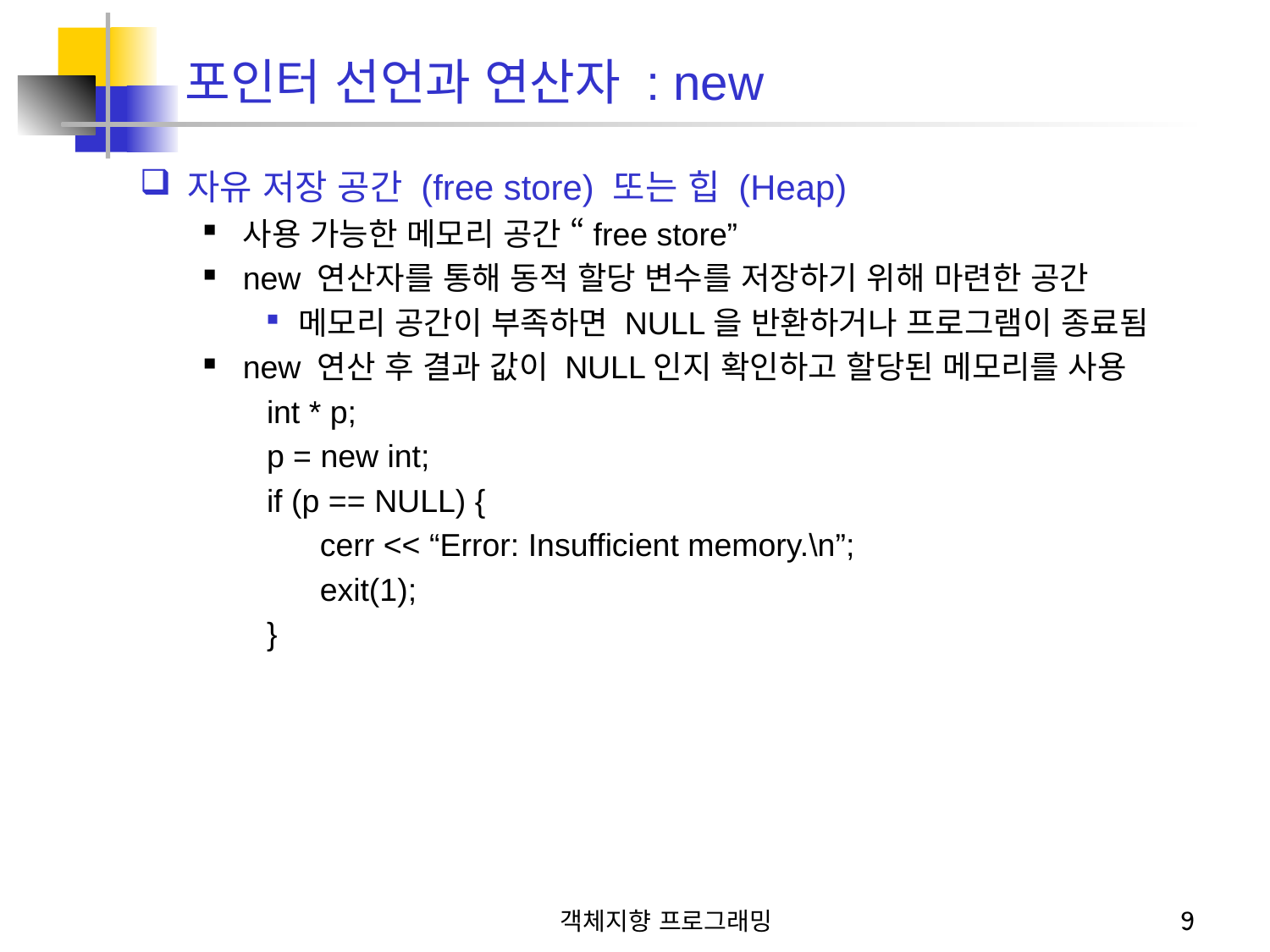

포인터 선언과 연산자 : new
자유 저장 공간 (free store) 또는 힙 (Heap)
사용 가능한 메모리 공간 “free store”
new 연산자를 통해 동적 할당 변수를 저장하기 위해 마련한 공간
메모리 공간이 부족하면 NULL을 반환하거나 프로그램이 종료됨
new 연산 후 결과 값이 NULL인지 확인하고 할당된 메모리를 사용
int * p;
p = new int;
if (p == NULL) {
      cerr << “Error: Insufficient memory.\n”;
      exit(1);
}
객체지향 프로그래밍
9